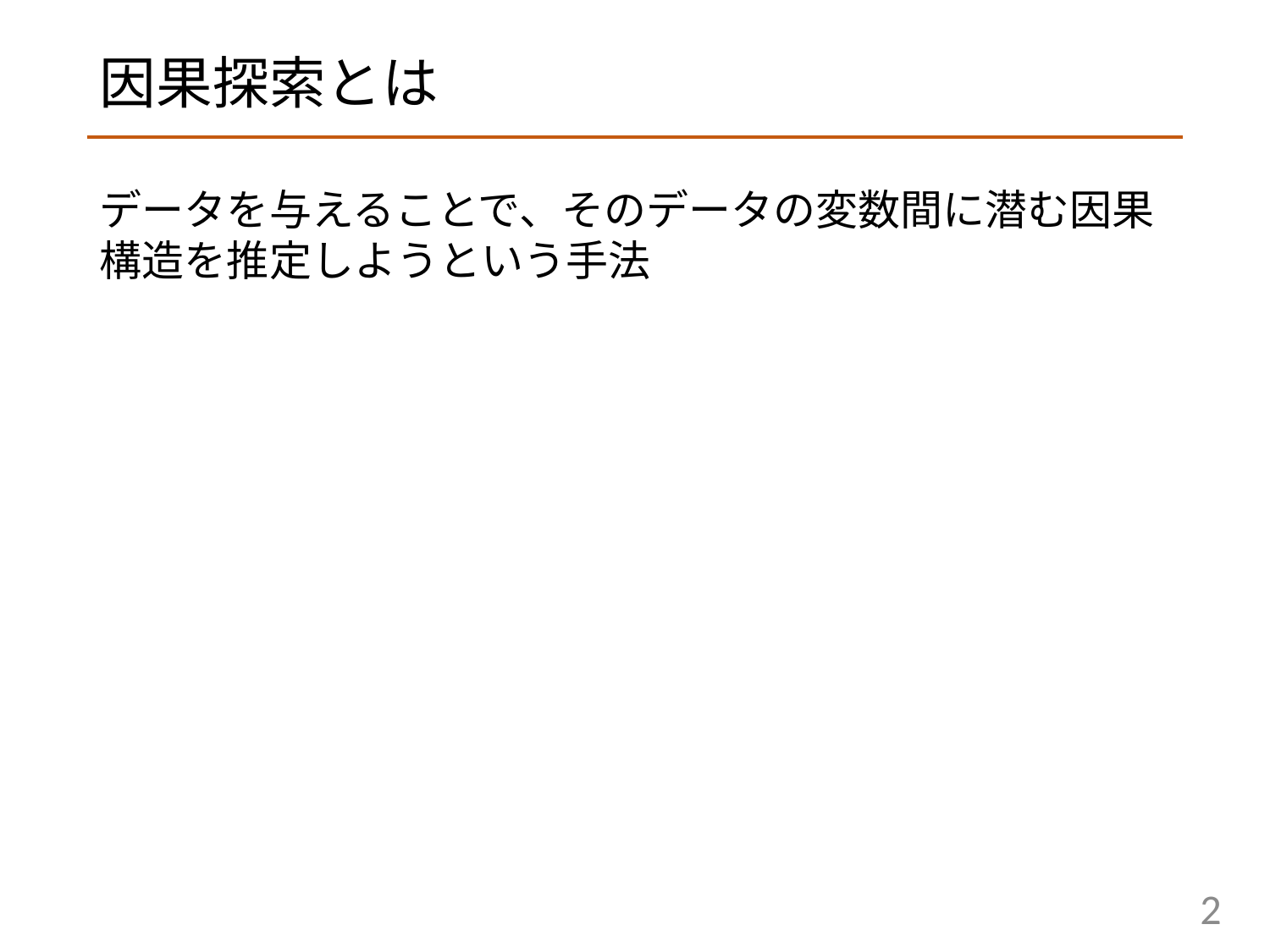

# 因果探索とは
データを与えることで、そのデータの変数間に潜む因果構造を推定しようという手法
2